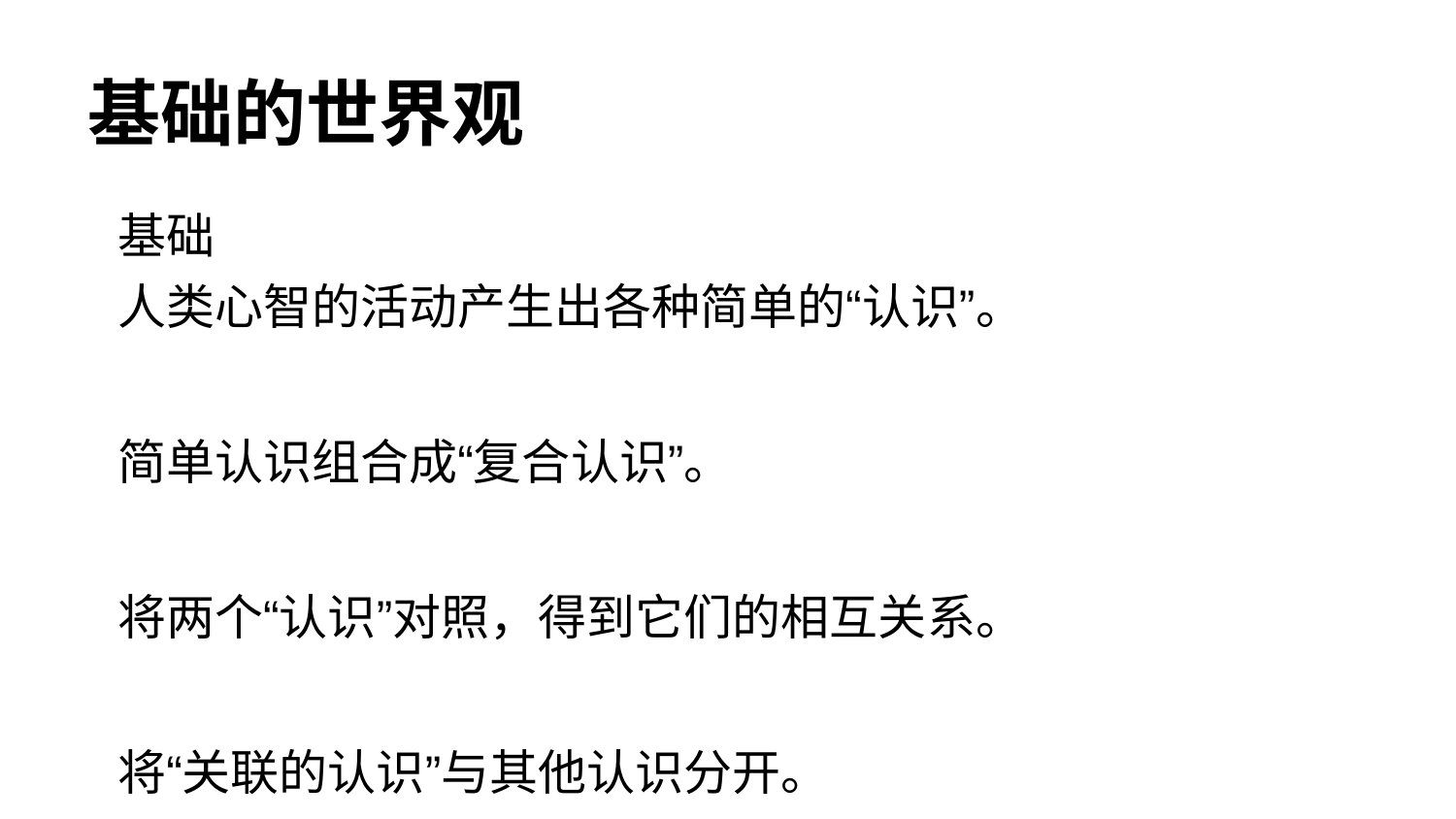

# 基础的世界观
基础
人类心智的活动产生出各种简单的“认识”。

简单认识组合成“复合认识”。

将两个“认识”对照，得到它们的相互关系。

将“关联的认识”与其他认识分开。